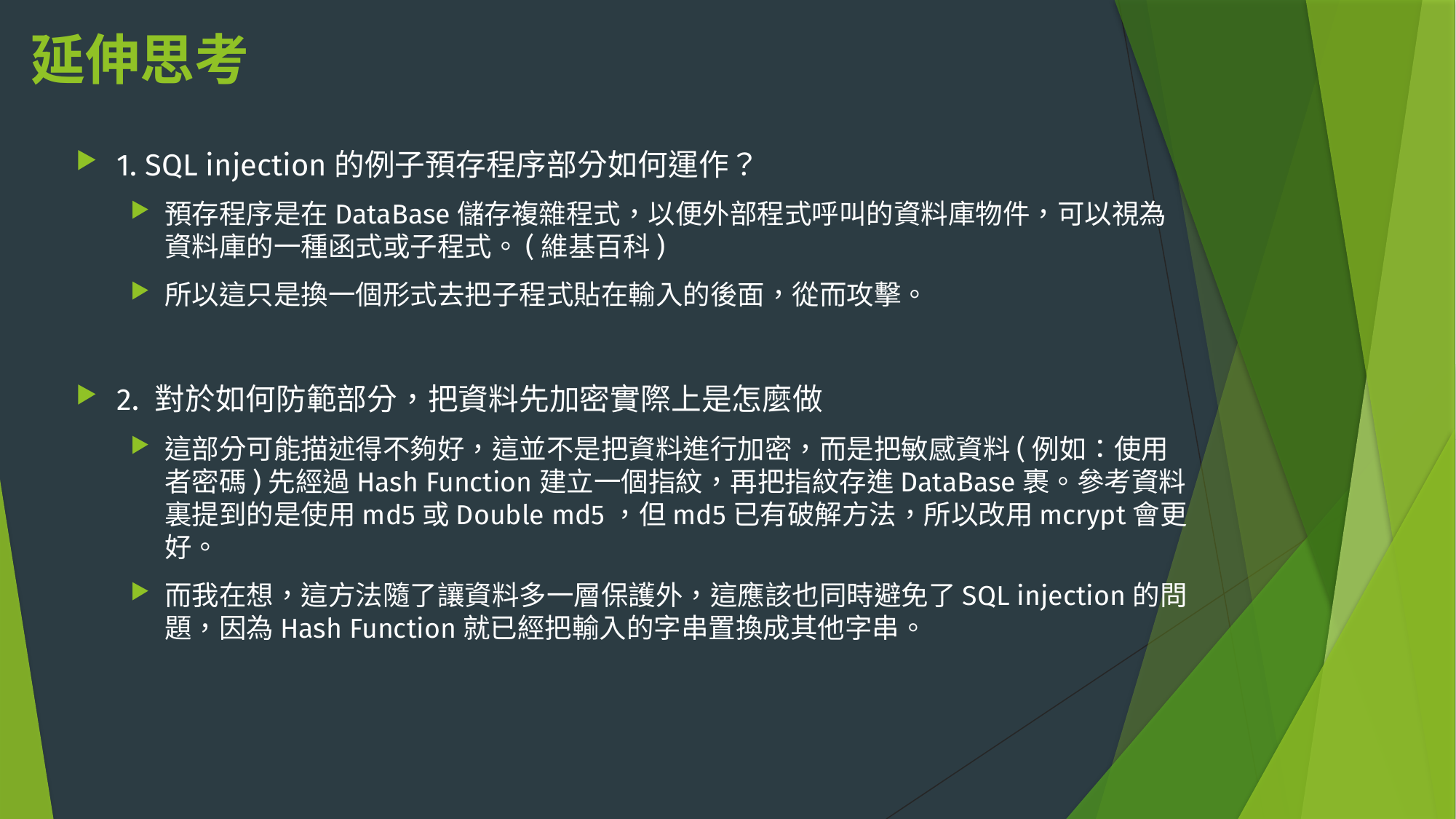

# 延伸思考
1. SQL injection的例子預存程序部分如何運作？
預存程序是在DataBase儲存複雜程式，以便外部程式呼叫的資料庫物件，可以視為資料庫的一種函式或子程式。(維基百科)
所以這只是換一個形式去把子程式貼在輸入的後面，從而攻擊。

2. 對於如何防範部分，把資料先加密實際上是怎麼做
這部分可能描述得不夠好，這並不是把資料進行加密，而是把敏感資料(例如：使用者密碼)先經過Hash Function建立一個指紋，再把指紋存進DataBase裹。參考資料裏提到的是使用md5或Double md5，但md5已有破解方法，所以改用mcrypt會更好。
而我在想，這方法隨了讓資料多一層保護外，這應該也同時避免了SQL injection的問題，因為Hash Function就已經把輸入的字串置換成其他字串。